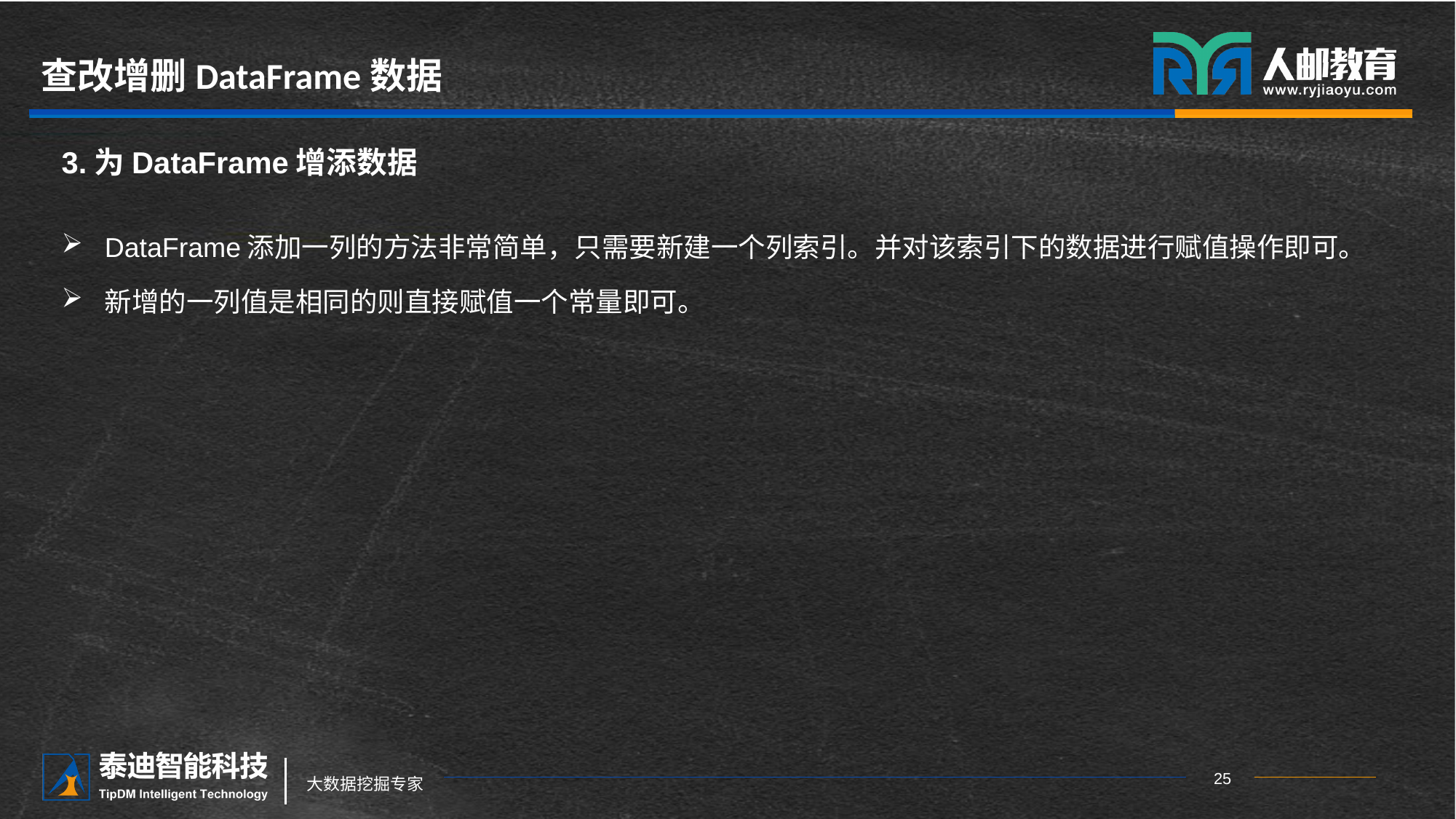

# 查改增删DataFrame数据
3.为DataFrame增添数据
DataFrame添加一列的方法非常简单，只需要新建一个列索引。并对该索引下的数据进行赋值操作即可。
新增的一列值是相同的则直接赋值一个常量即可。